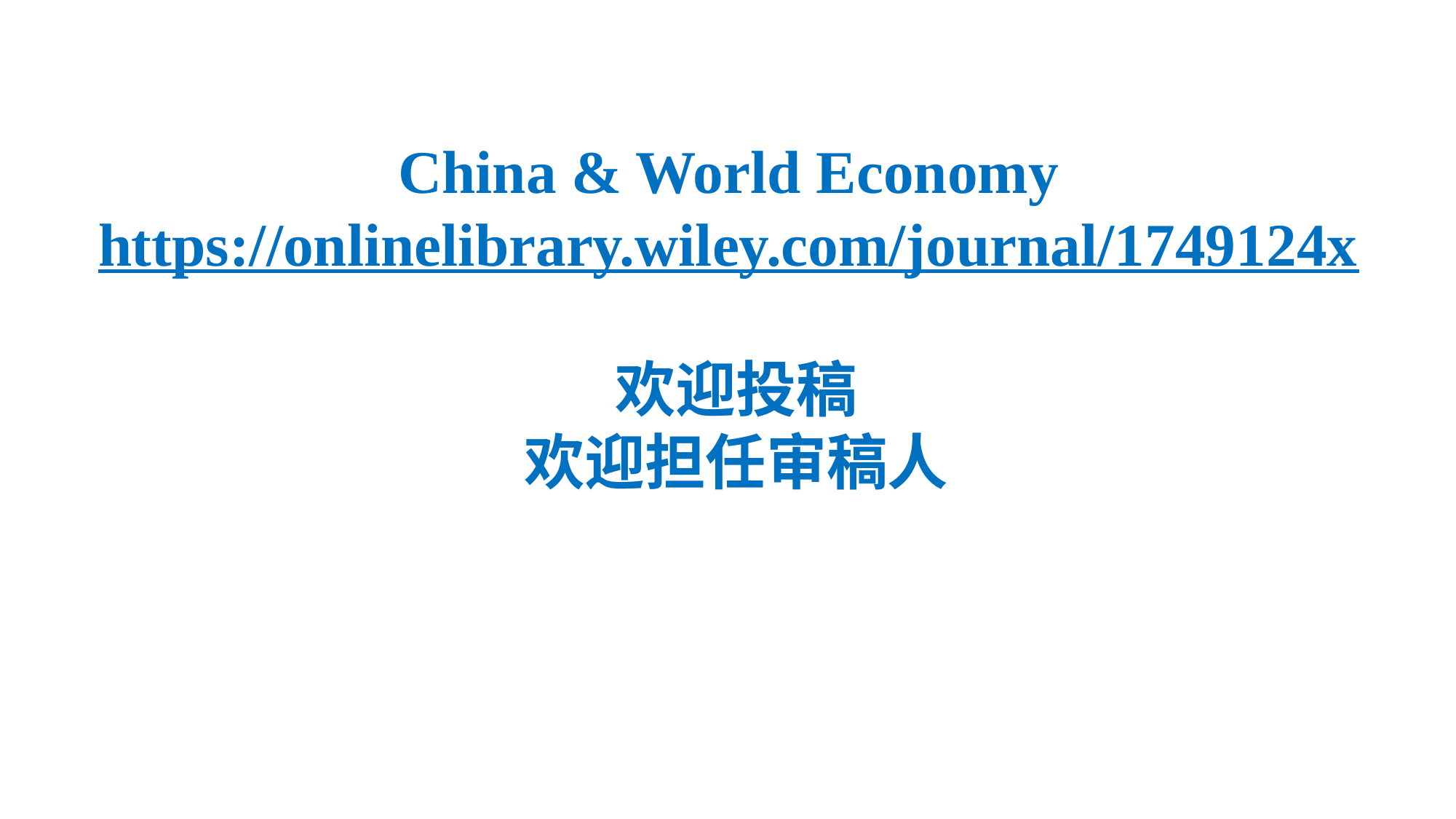

China & World Economy
https://onlinelibrary.wiley.com/journal/1749124x

欢迎投稿
欢迎担任审稿人